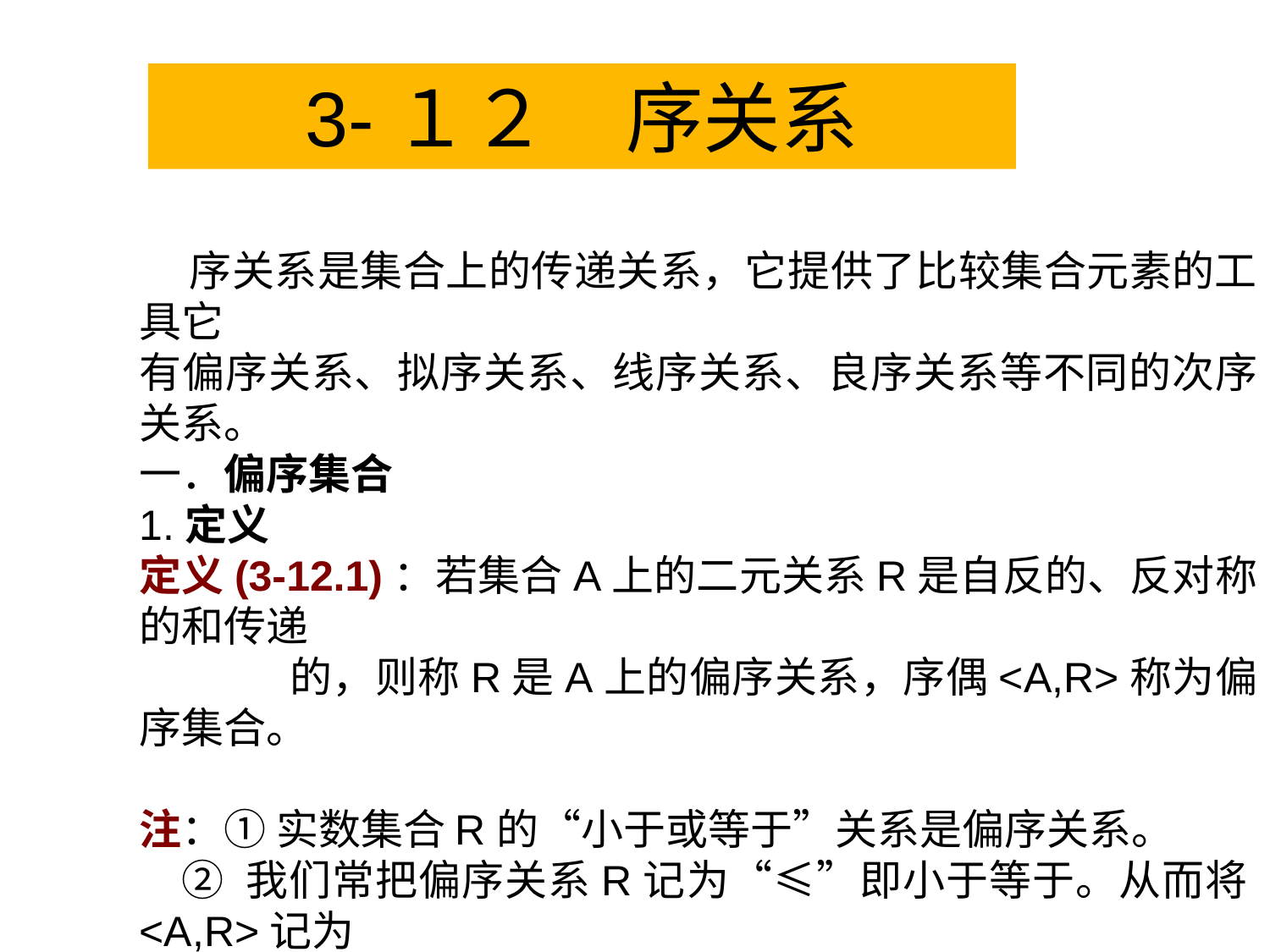

3-１２　序关系

    序关系是集合上的传递关系，它提供了比较集合元素的工具它
有偏序关系、拟序关系、线序关系、良序关系等不同的次序关系。
一．偏序集合
1.定义
定义(3-12.1)：若集合A上的二元关系R是自反的、反对称的和传递
              的，则称R是A上的偏序关系，序偶<A,R>称为偏序集合。

注：① 实数集合R的“小于或等于”关系是偏序关系。
    ② 我们常把偏序关系R记为“≤”即小于等于。从而将<A,R>记为
    <A,≤>，aRb记为a≤b，或a在b之前。这里符号“≤”表示一种更
    为普遍的“小于等于关系”，即偏序关系。